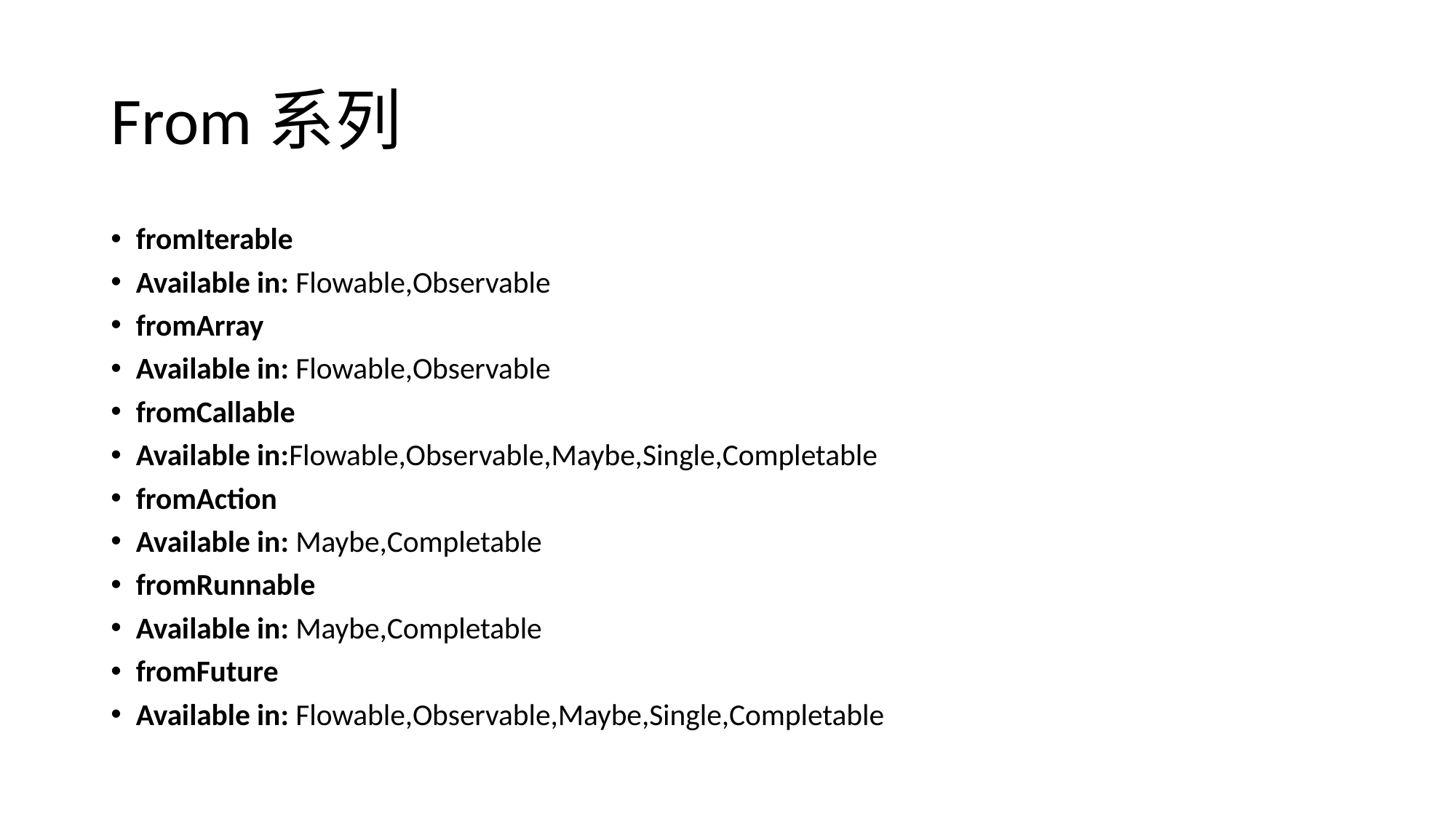

# From系列
fromIterable
Available in: Flowable,Observable
fromArray
Available in: Flowable,Observable
fromCallable
Available in:Flowable,Observable,Maybe,Single,Completable
fromAction
Available in: Maybe,Completable
fromRunnable
Available in: Maybe,Completable
fromFuture
Available in: Flowable,Observable,Maybe,Single,Completable